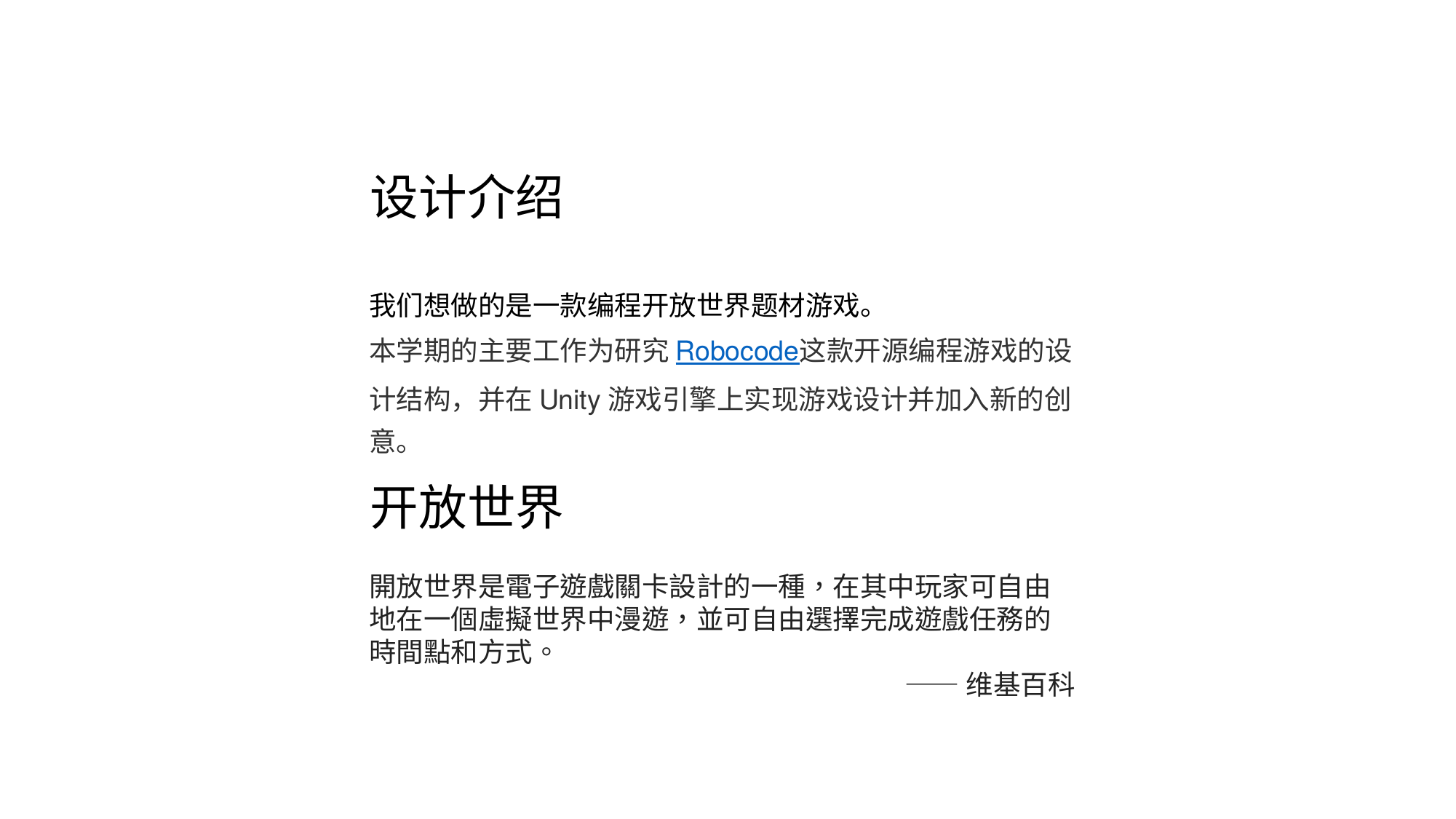

设计介绍
我们想做的是一款编程开放世界题材游戏。
本学期的主要工作为研究Robocode这款开源编程游戏的设计结构，并在Unity游戏引擎上实现游戏设计并加入新的创意。
开放世界
開放世界是電子遊戲關卡設計的一種，在其中玩家可自由地在一個虛擬世界中漫遊，並可自由選擇完成遊戲任務的時間點和方式。
——维基百科